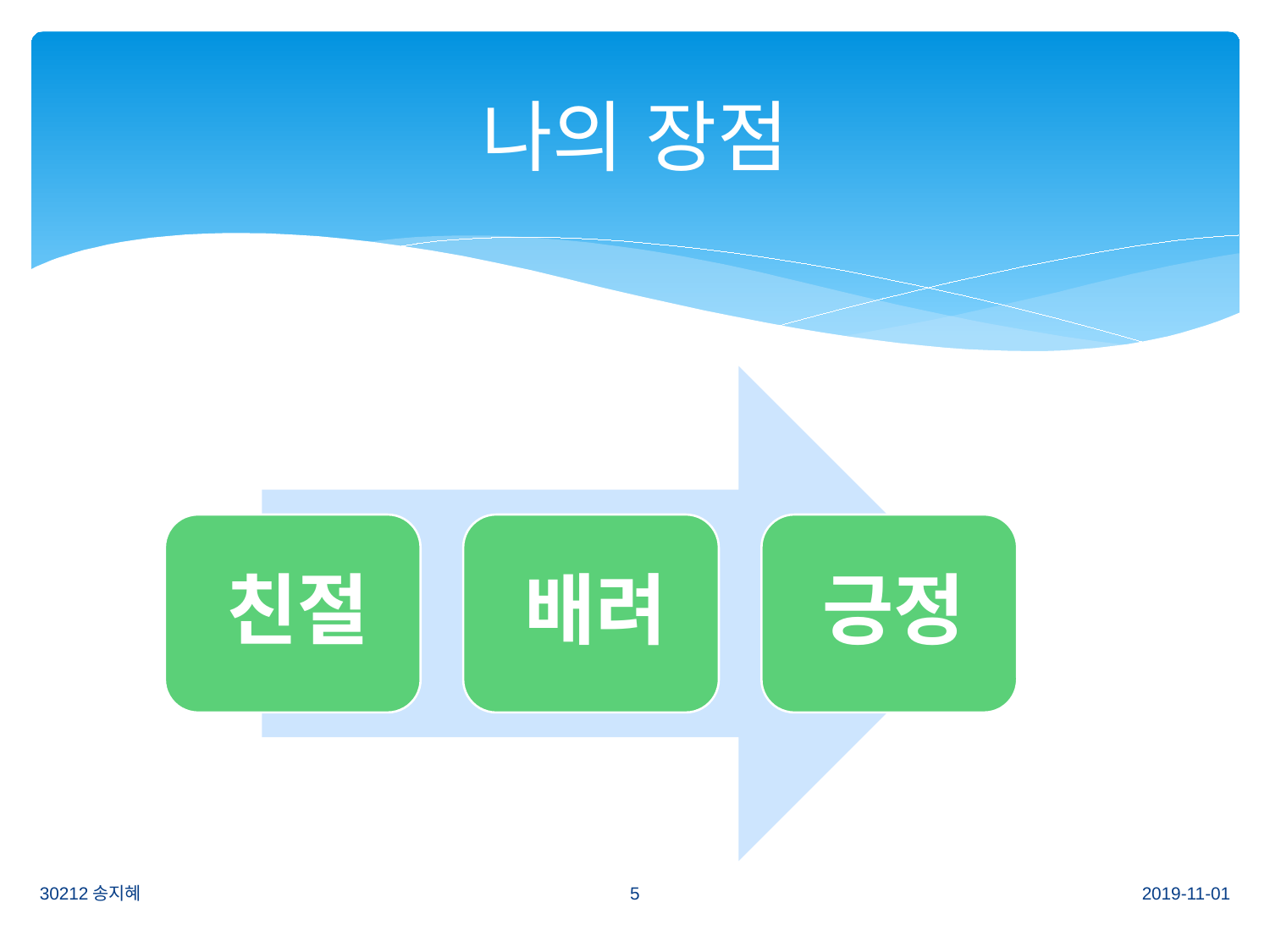

# 나의 장점
친절
배려
긍정
친절
긍정적
5
30212송지혜
2019-11-01